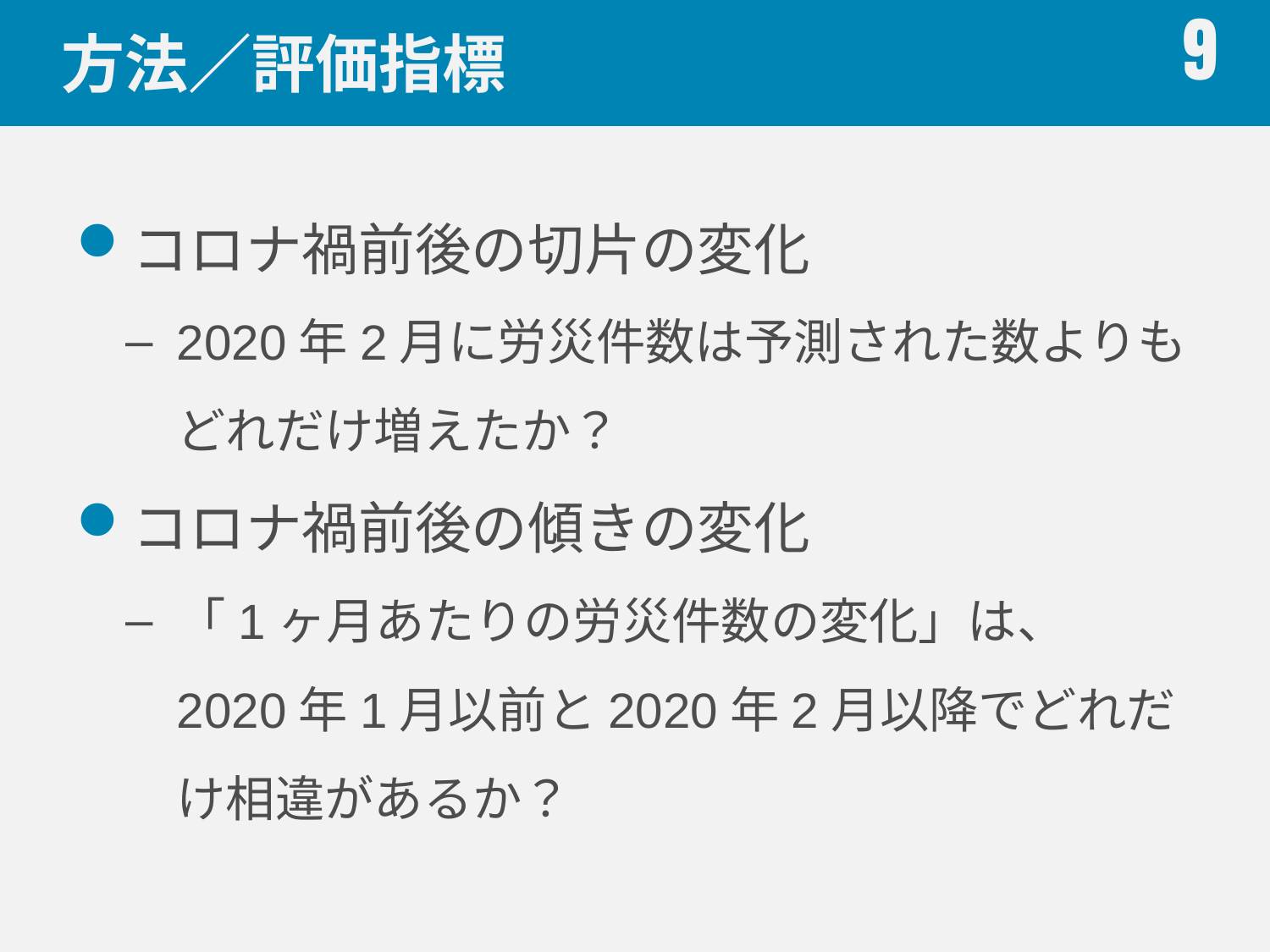

# 方法／評価指標
 9
コロナ禍前後の切片の変化
2020年2月に労災件数は予測された数よりもどれだけ増えたか？
コロナ禍前後の傾きの変化
「1ヶ月あたりの労災件数の変化」は、 2020年1月以前と2020年2月以降でどれだけ相違があるか？